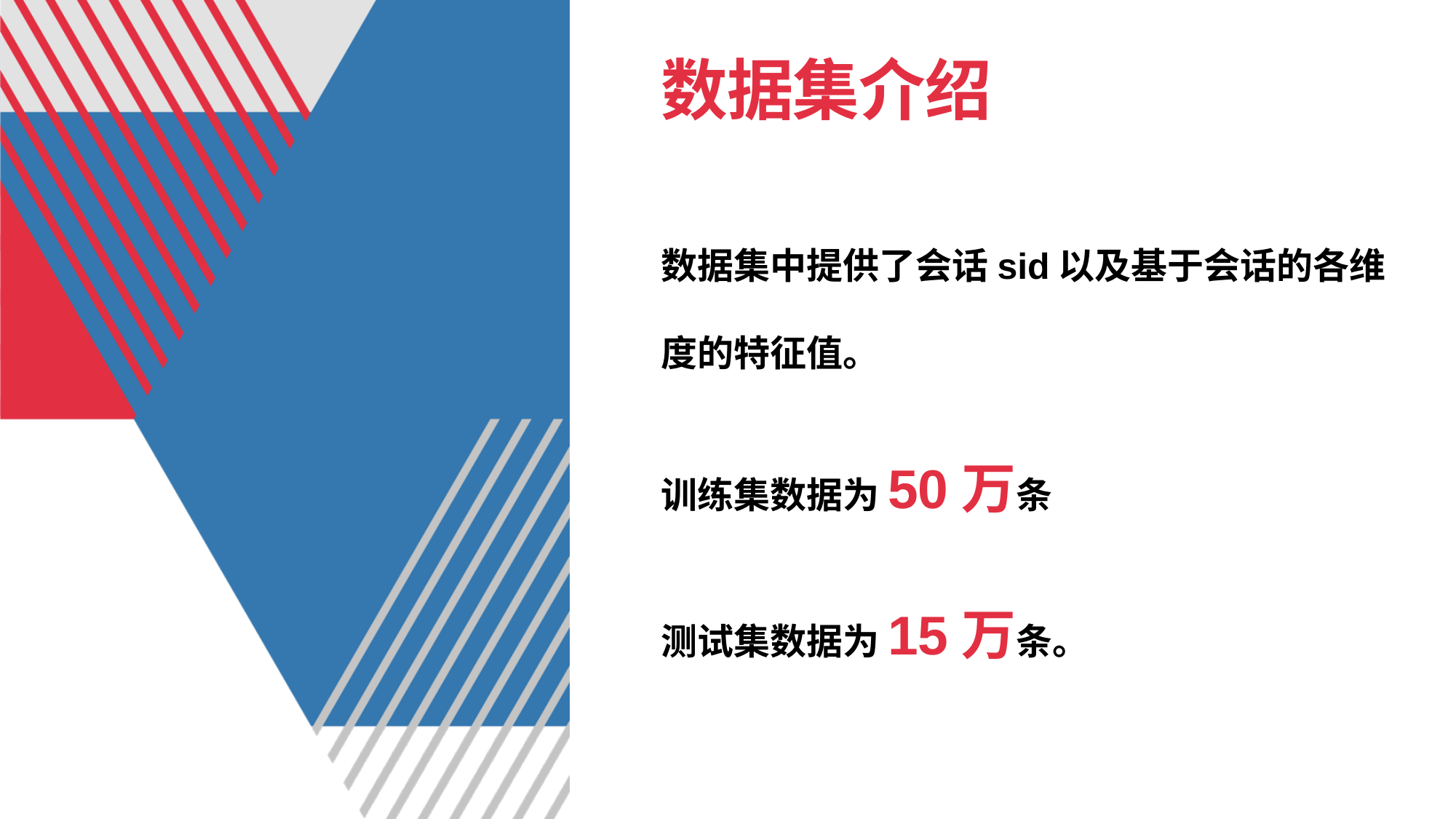

# 数据集介绍
数据集中提供了会话sid以及基于会话的各维度的特征值。
训练集数据为50万条
测试集数据为15万条。